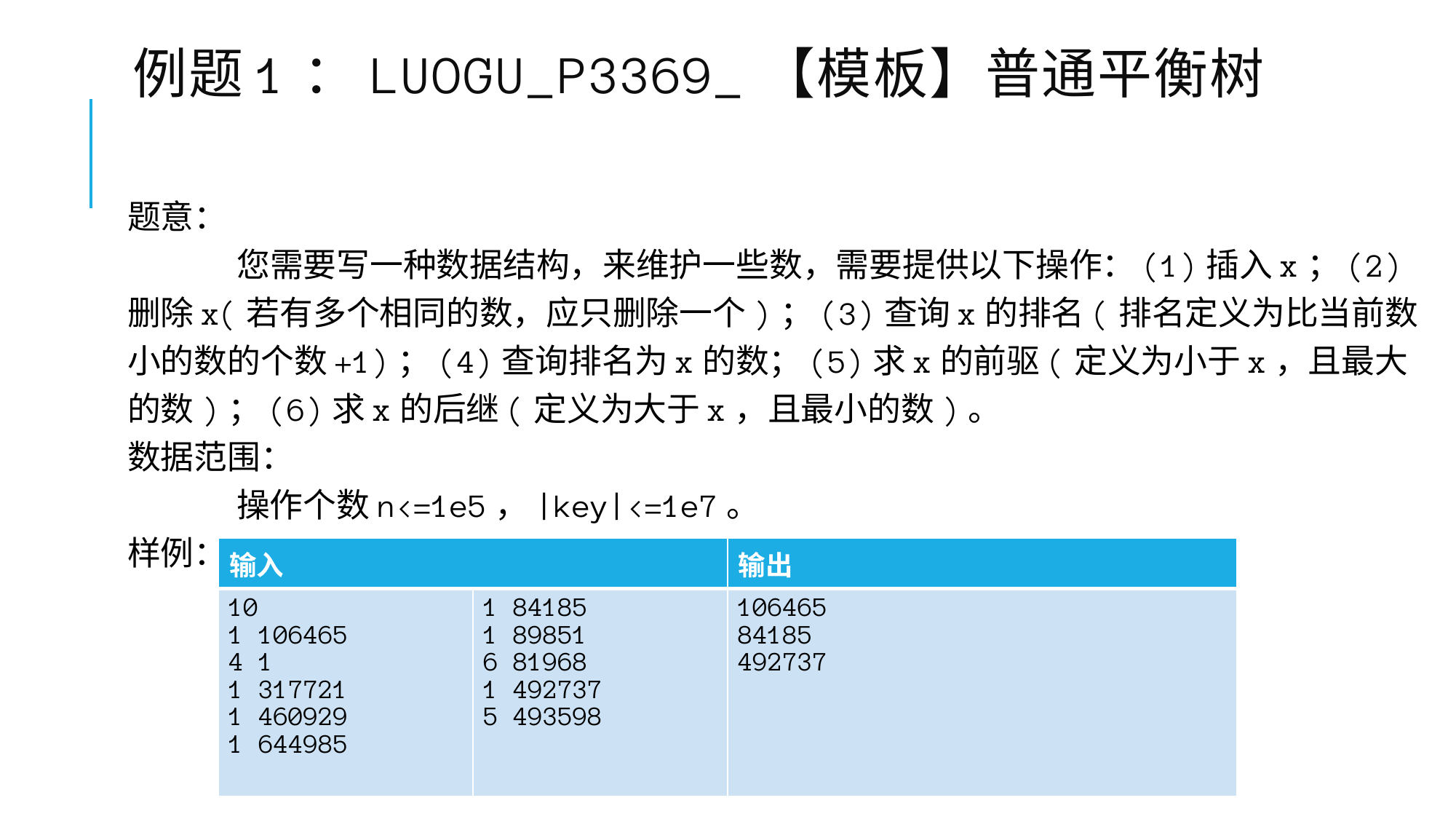

# 例题1：LUOGU_P3369_【模板】普通平衡树
题意：
	您需要写一种数据结构，来维护一些数，需要提供以下操作：(1)插入x；(2)删除x(若有多个相同的数，应只删除一个)；(3)查询x的排名(排名定义为比当前数小的数的个数+1)；(4)查询排名为x的数；(5)求x的前驱(定义为小于x，且最大的数)；(6)求x的后继(定义为大于x，且最小的数)。
数据范围：
	操作个数n<=1e5，|key|<=1e7。
样例：

| 输入 |  | 输出 |
| --- | --- | --- |
| 10 1 106465 4 1 1 317721 1 460929 1 644985 | 1 84185 1 89851 6 81968 1 492737 5 493598 | 106465 84185 492737 |